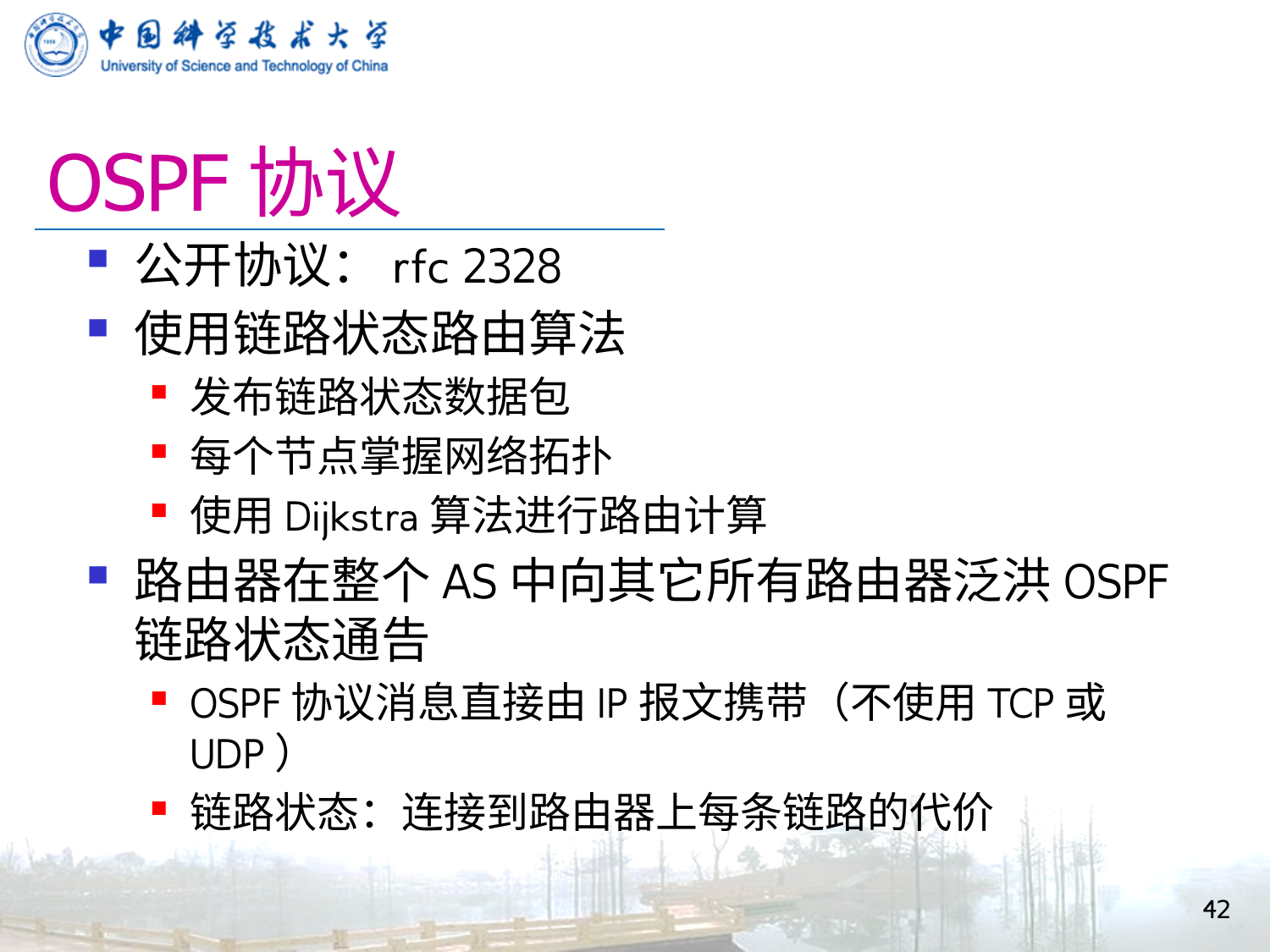

# OSPF协议
公开协议：rfc 2328
使用链路状态路由算法
发布链路状态数据包
每个节点掌握网络拓扑
使用Dijkstra算法进行路由计算
路由器在整个AS中向其它所有路由器泛洪OSPF链路状态通告
OSPF协议消息直接由IP报文携带（不使用TCP或UDP）
链路状态：连接到路由器上每条链路的代价
42